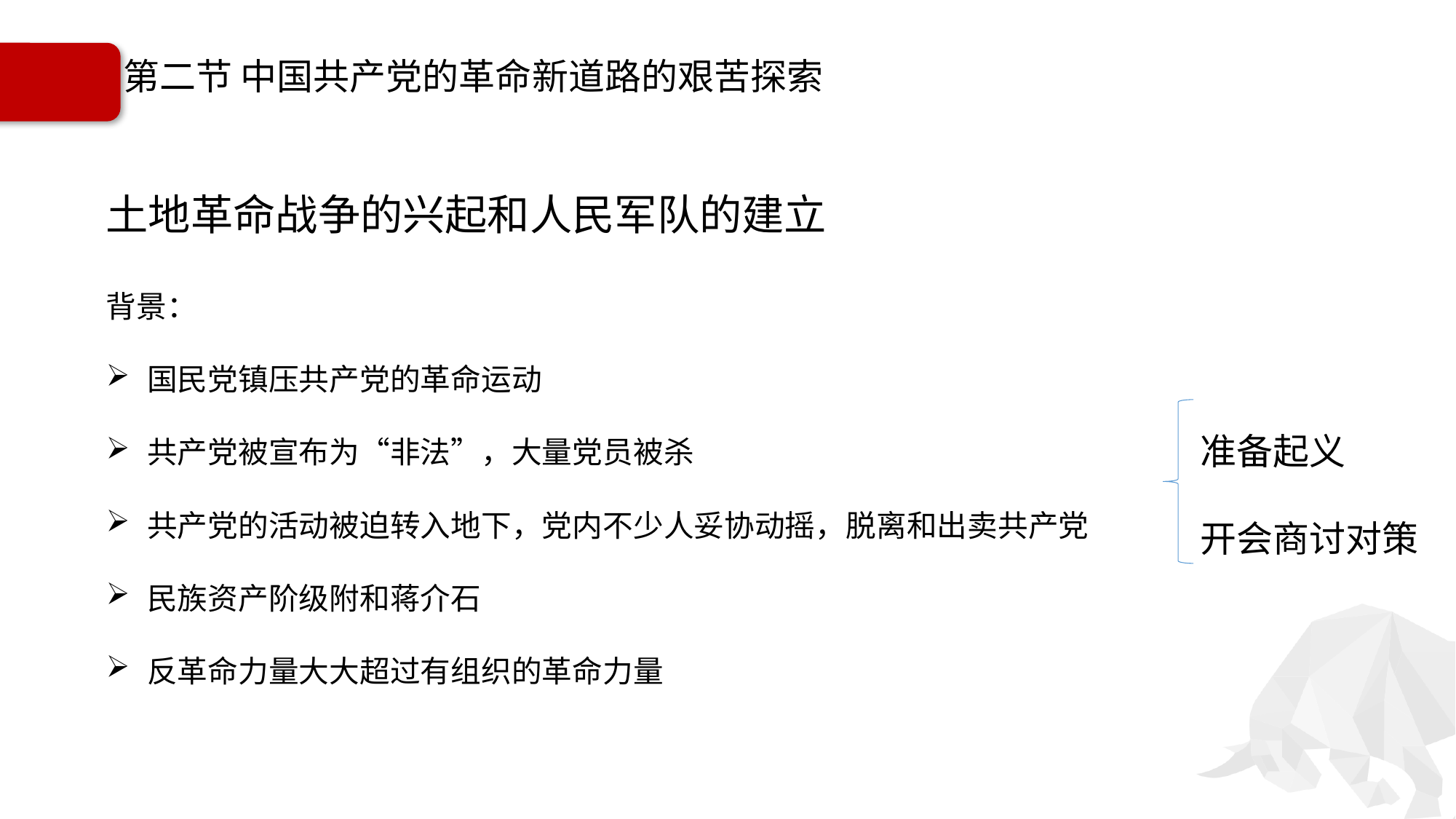

第二节 中国共产党的革命新道路的艰苦探索
土地革命战争的兴起和人民军队的建立
背景：
国民党镇压共产党的革命运动
共产党被宣布为“非法”，大量党员被杀
共产党的活动被迫转入地下，党内不少人妥协动摇，脱离和出卖共产党
民族资产阶级附和蒋介石
反革命力量大大超过有组织的革命力量
准备起义
开会商讨对策